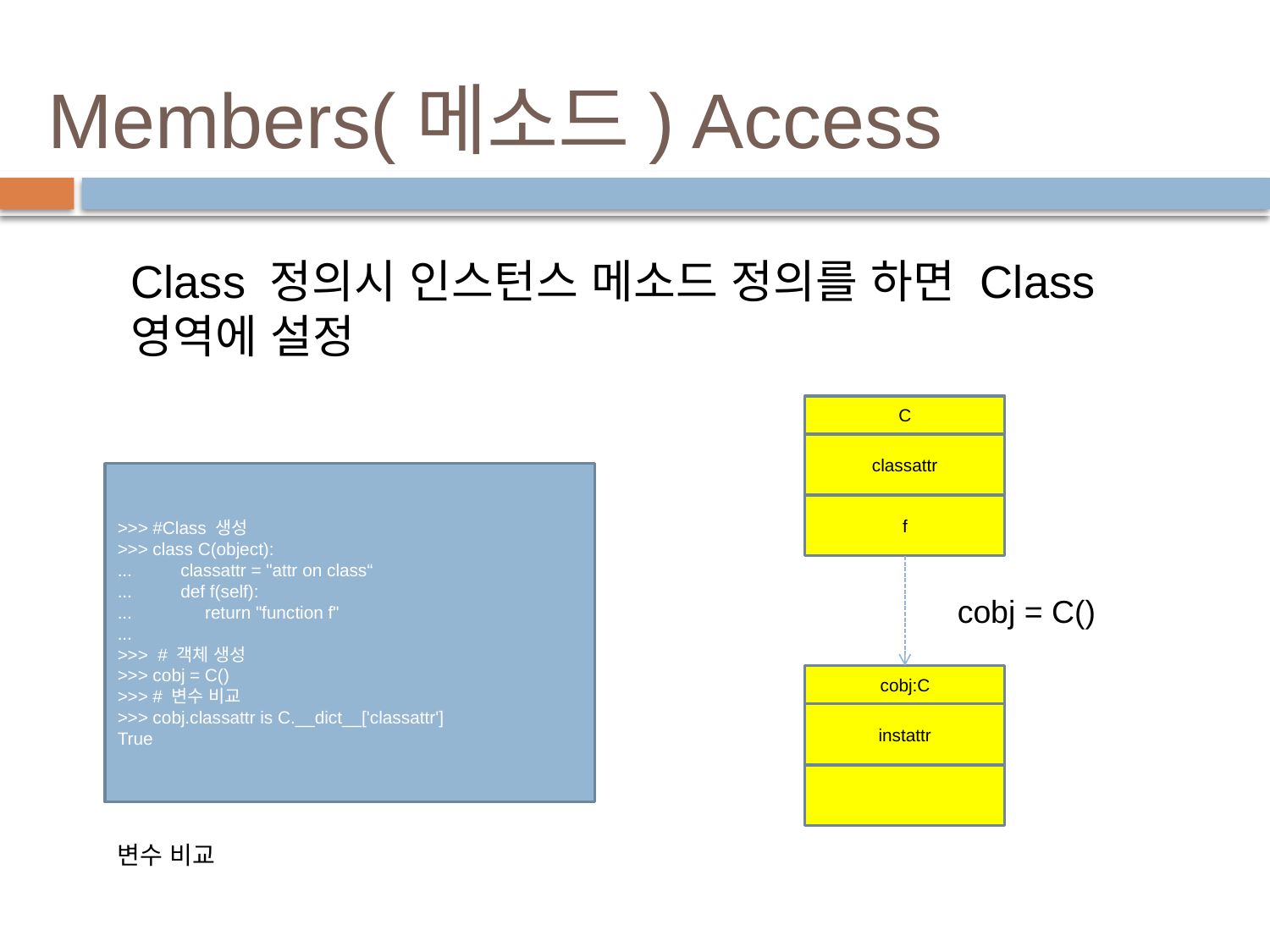

# Members(메소드) Access
Class 정의시 인스턴스 메소드 정의를 하면 Class 영역에 설정
C
classattr
f
>>> #Class 생성
>>> class C(object):
...          classattr = "attr on class“
...          def f(self):
...               return "function f"
...
>>>  # 객체 생성
>>> cobj = C()
>>> # 변수 비교
>>> cobj.classattr is C.__dict__['classattr']
True
cobj = C()
cobj:C
instattr

변수 비교